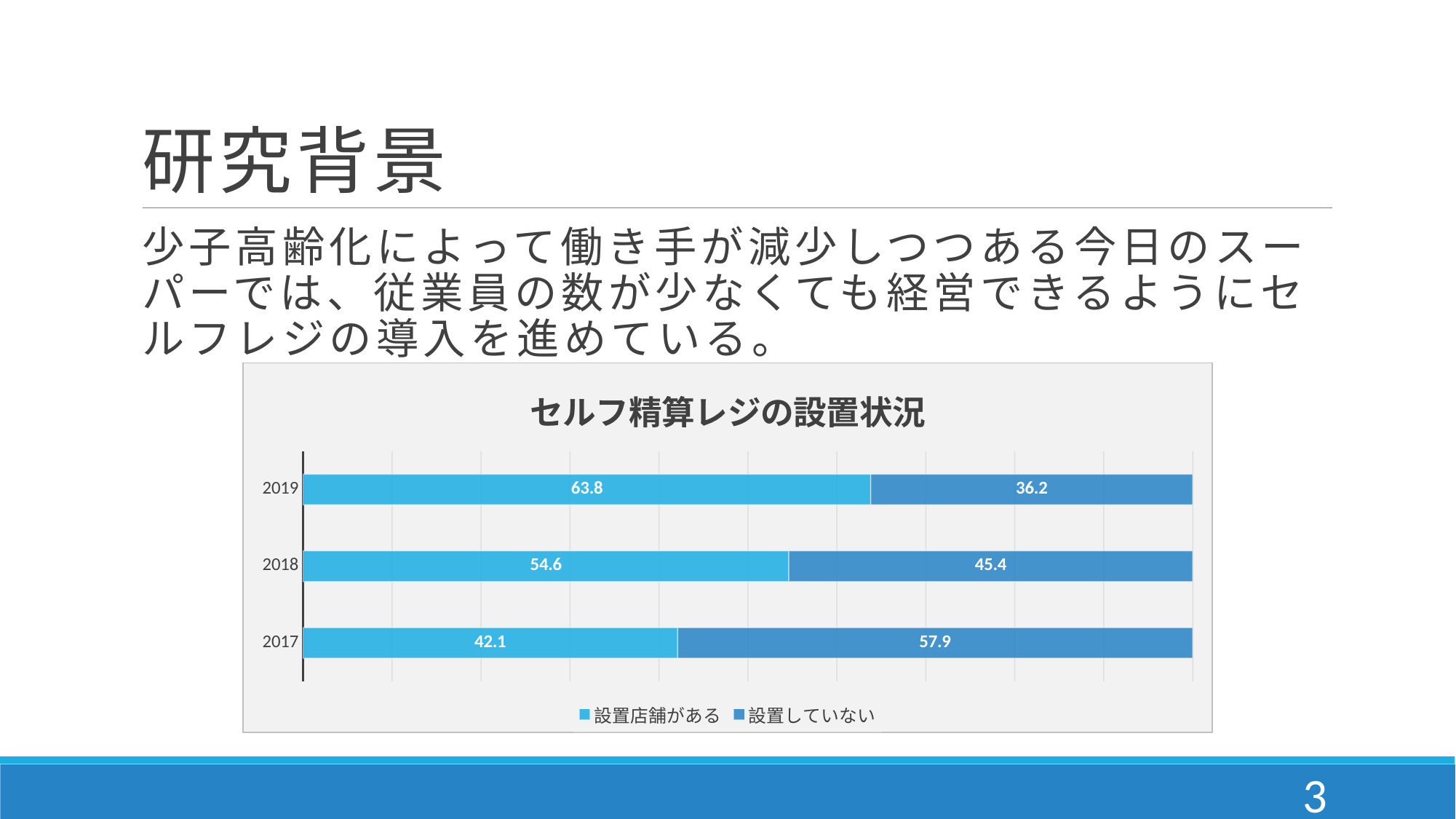

# 研究背景
少子高齢化によって働き手が減少しつつある今日のスーパーでは、従業員の数が少なくても経営できるようにセルフレジの導入を進めている。

### Chart: セルフ精算レジの設置状況

| Category | 設置店舗がある | 設置していない |
|---|---|---|
| 2017 | 42.1 | 57.9 |
| 2018 | 54.6 | 45.4 |
| 2019 | 63.8 | 36.2 |
3